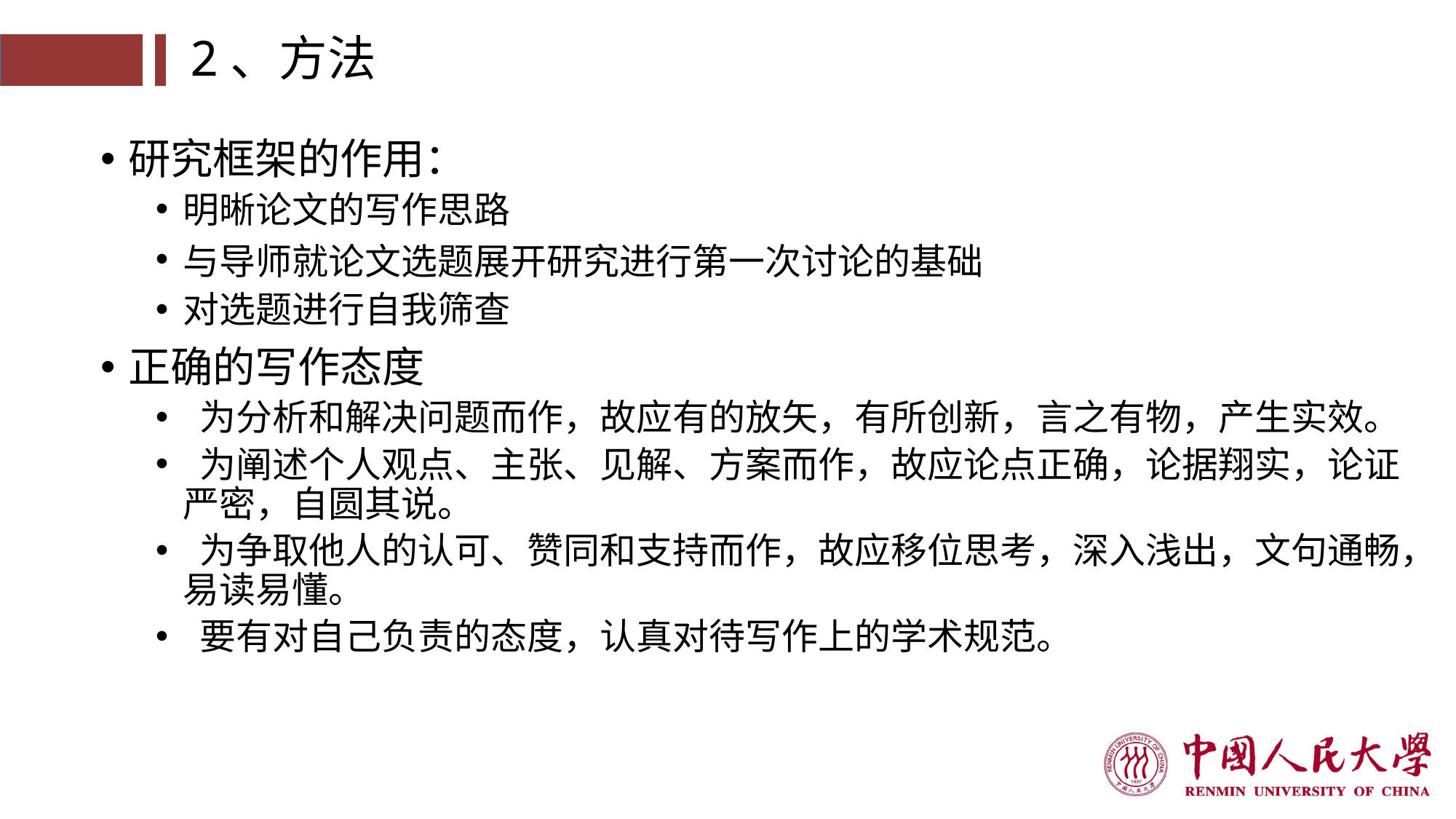

# 2、方法
研究框架的作用：
明晰论文的写作思路
与导师就论文选题展开研究进行第一次讨论的基础
对选题进行自我筛查
正确的写作态度
 为分析和解决问题而作，故应有的放矢，有所创新，言之有物，产生实效。
 为阐述个人观点、主张、见解、方案而作，故应论点正确，论据翔实，论证严密，自圆其说。
 为争取他人的认可、赞同和支持而作，故应移位思考，深入浅出，文句通畅，易读易懂。
 要有对自己负责的态度，认真对待写作上的学术规范。